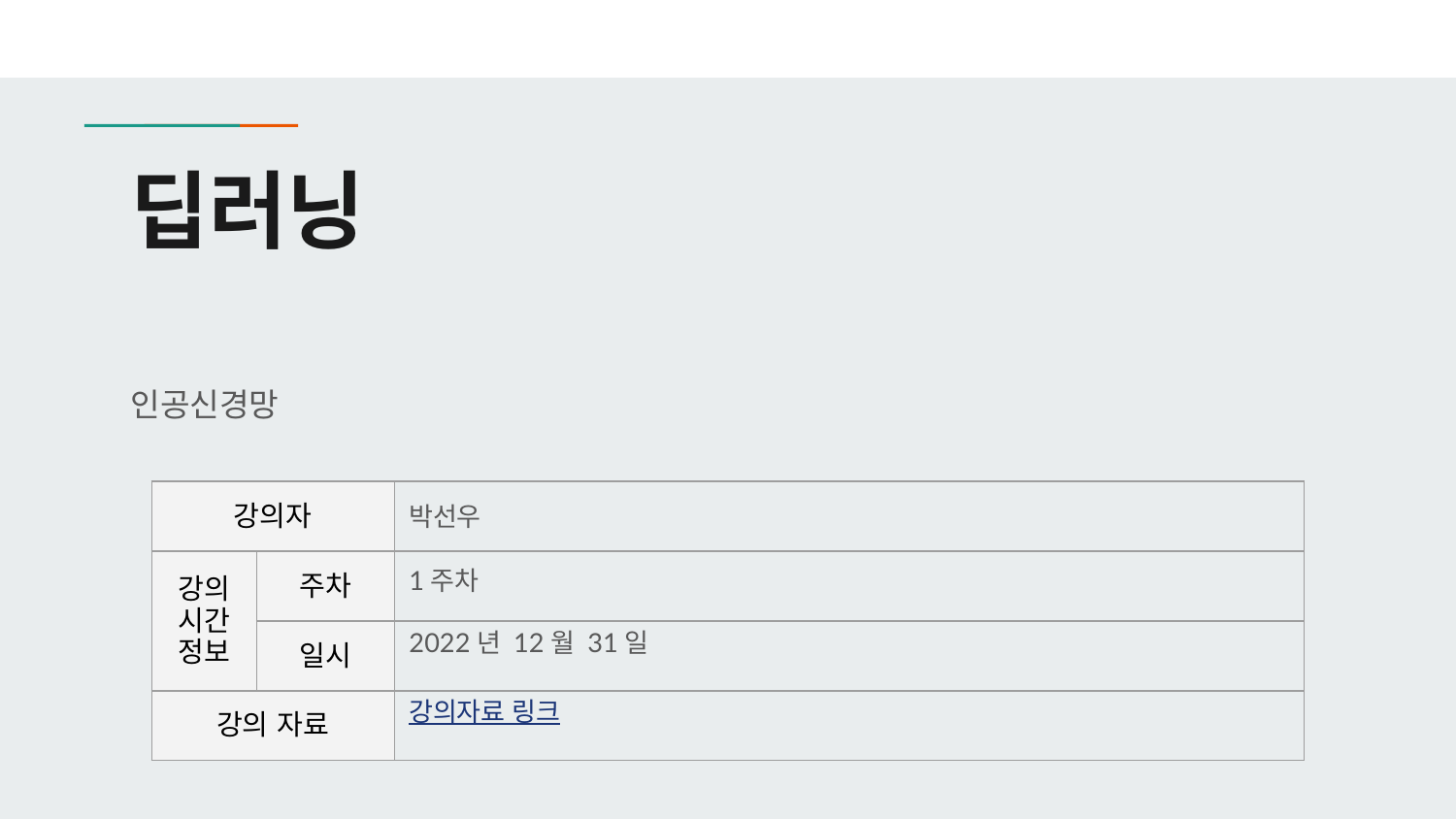

# 딥러닝
인공신경망
박선우
1주차
2022년 12월 31일
강의자료 링크